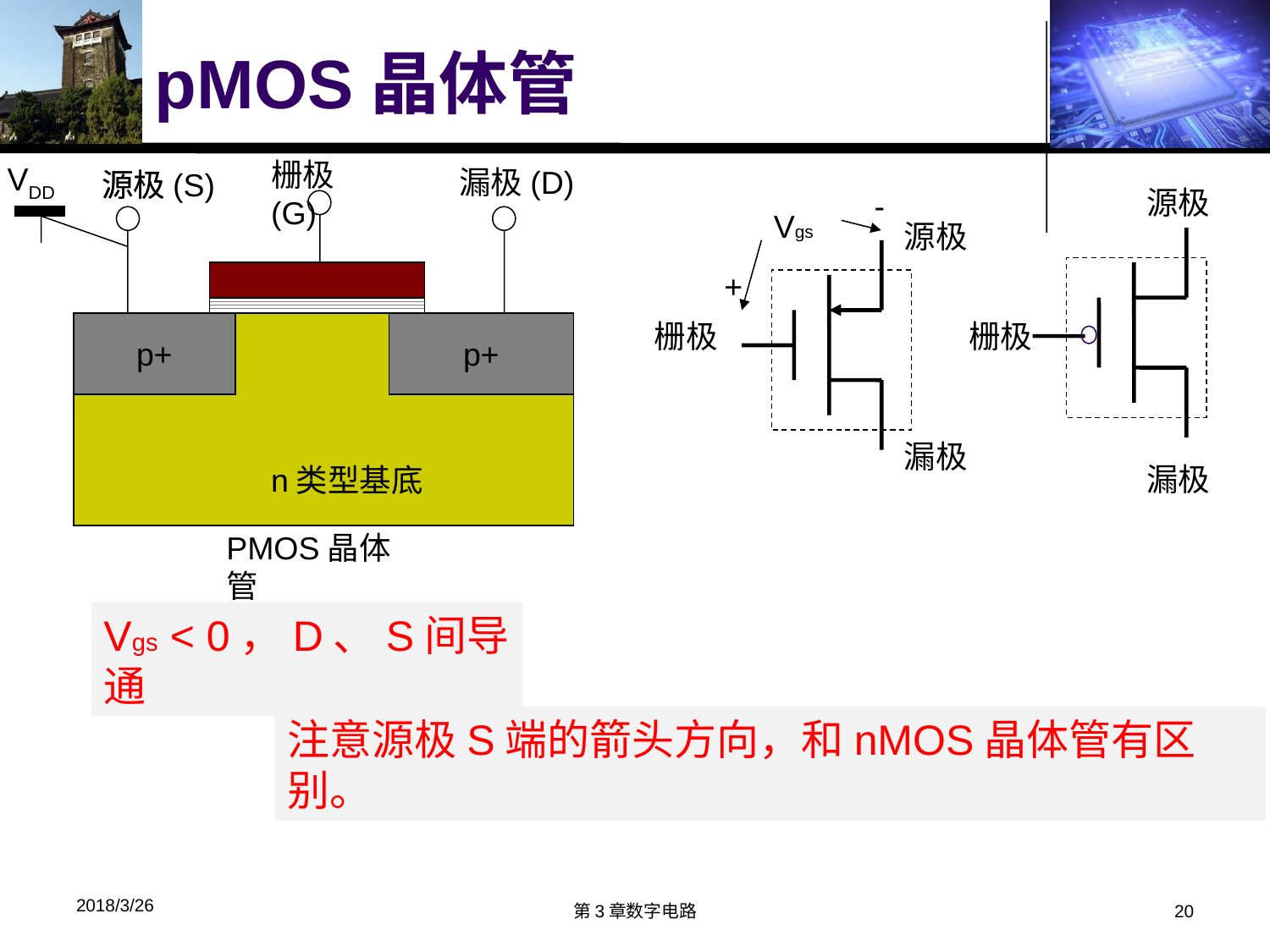

# pMOS晶体管
栅极(G)
VDD
漏极(D)
源极(S)
源极
源极

栅极

漏极
-
Vgs
源极

栅极
漏极

+

p+
p+
n类型基底
PMOS晶体管
Vgs < 0，D、S间导通
注意源极S端的箭头方向，和nMOS晶体管有区别。
2018/3/26
第3章数字电路
20